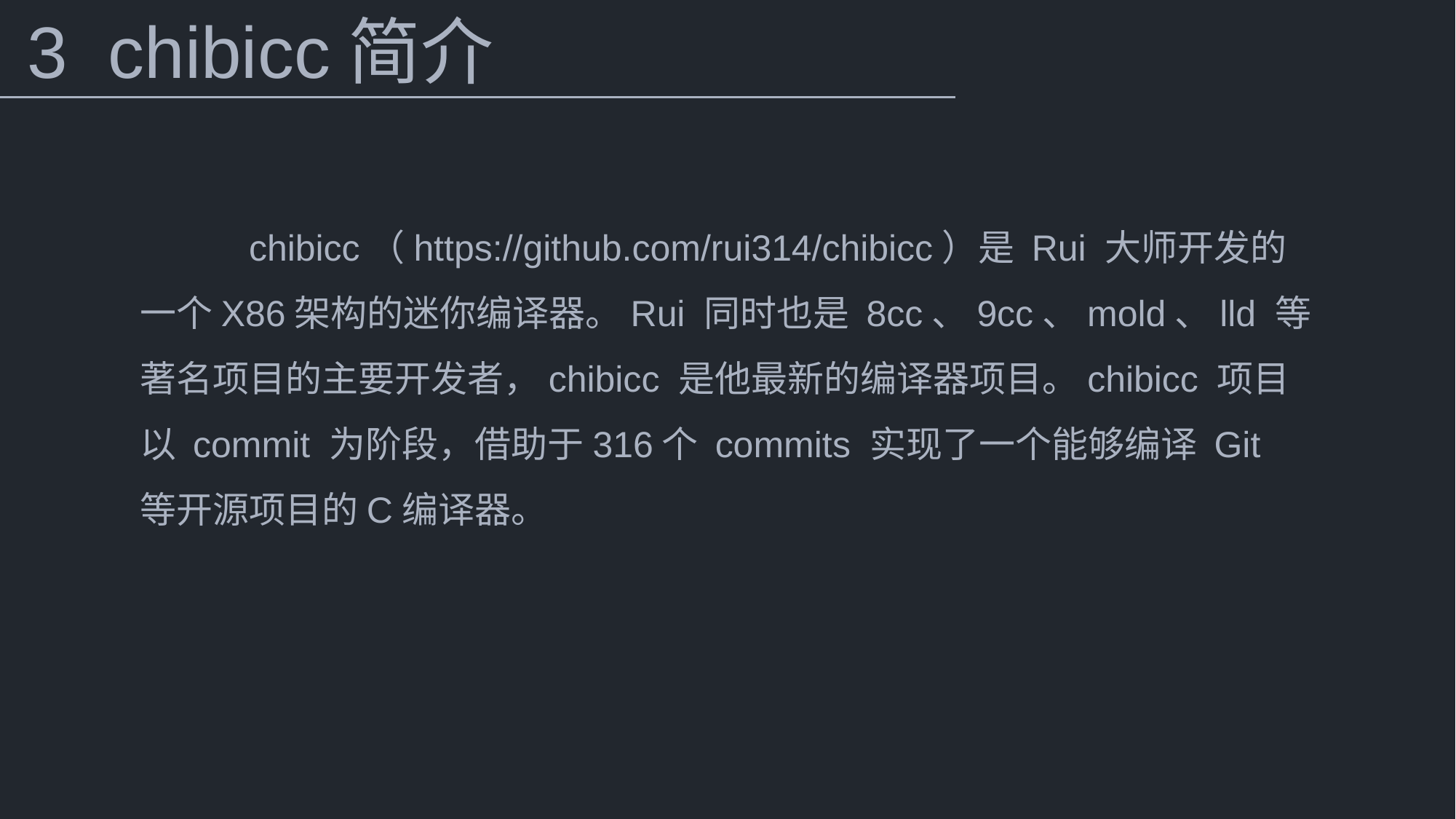

3  chibicc简介
	chibicc（https://github.com/rui314/chibicc）是 Rui 大师开发的一个X86架构的迷你编译器。Rui 同时也是 8cc、9cc、mold、lld 等著名项目的主要开发者，chibicc 是他最新的编译器项目。chibicc 项目以 commit 为阶段，借助于316个 commits 实现了一个能够编译 Git 等开源项目的C编译器。